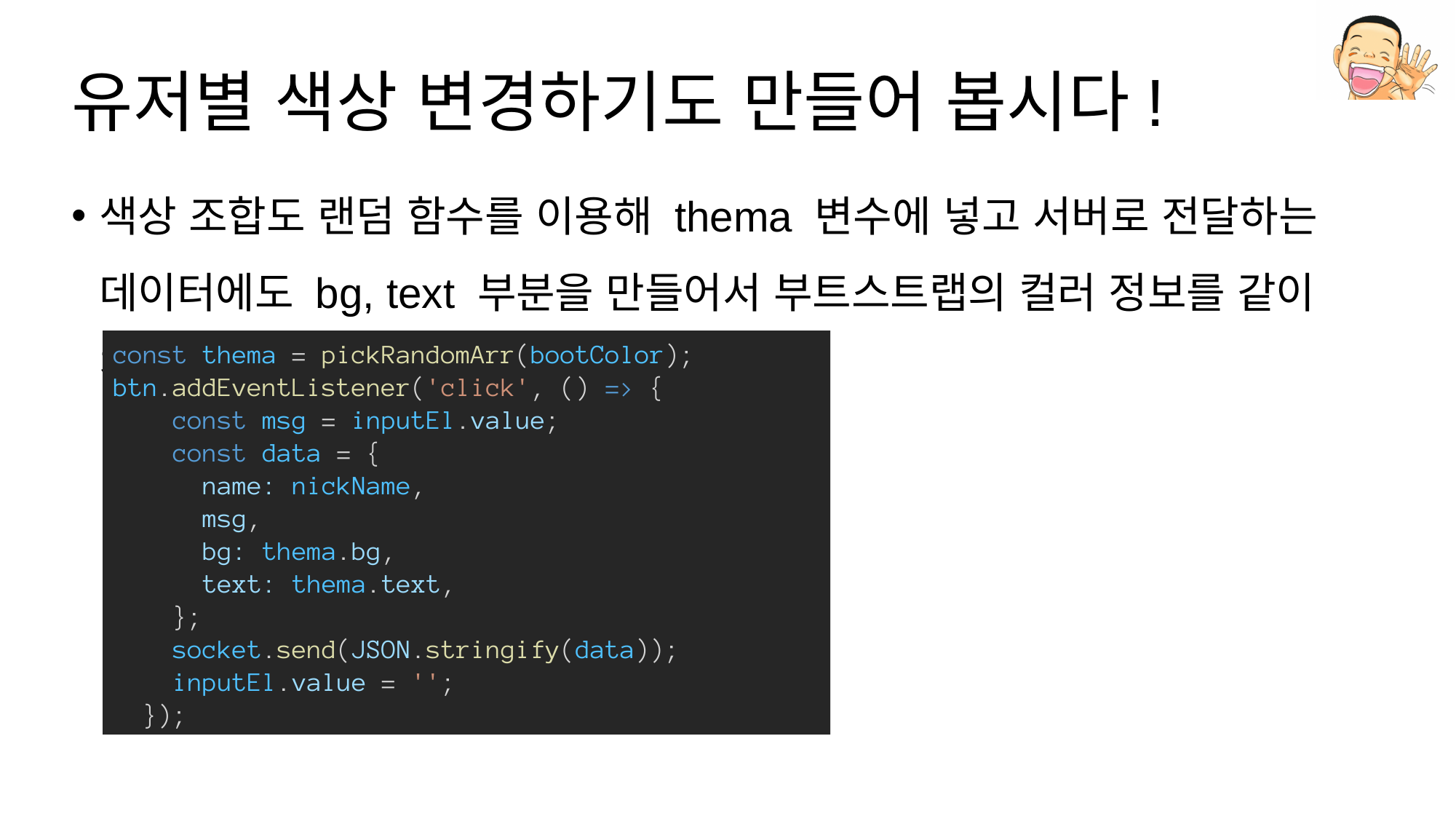

# 유저별 색상 변경하기도 만들어 봅시다!
색상 조합도 랜덤 함수를 이용해 thema 변수에 넣고 서버로 전달하는 데이터에도 bg, text 부분을 만들어서 부트스트랩의 컬러 정보를 같이 전달
const thema = pickRandomArr(bootColor);
btn.addEventListener('click', () => {
    const msg = inputEl.value;
    const data = {
      name: nickName,
      msg,
      bg: thema.bg,
      text: thema.text,
    };
    socket.send(JSON.stringify(data));
    inputEl.value = '';
  });